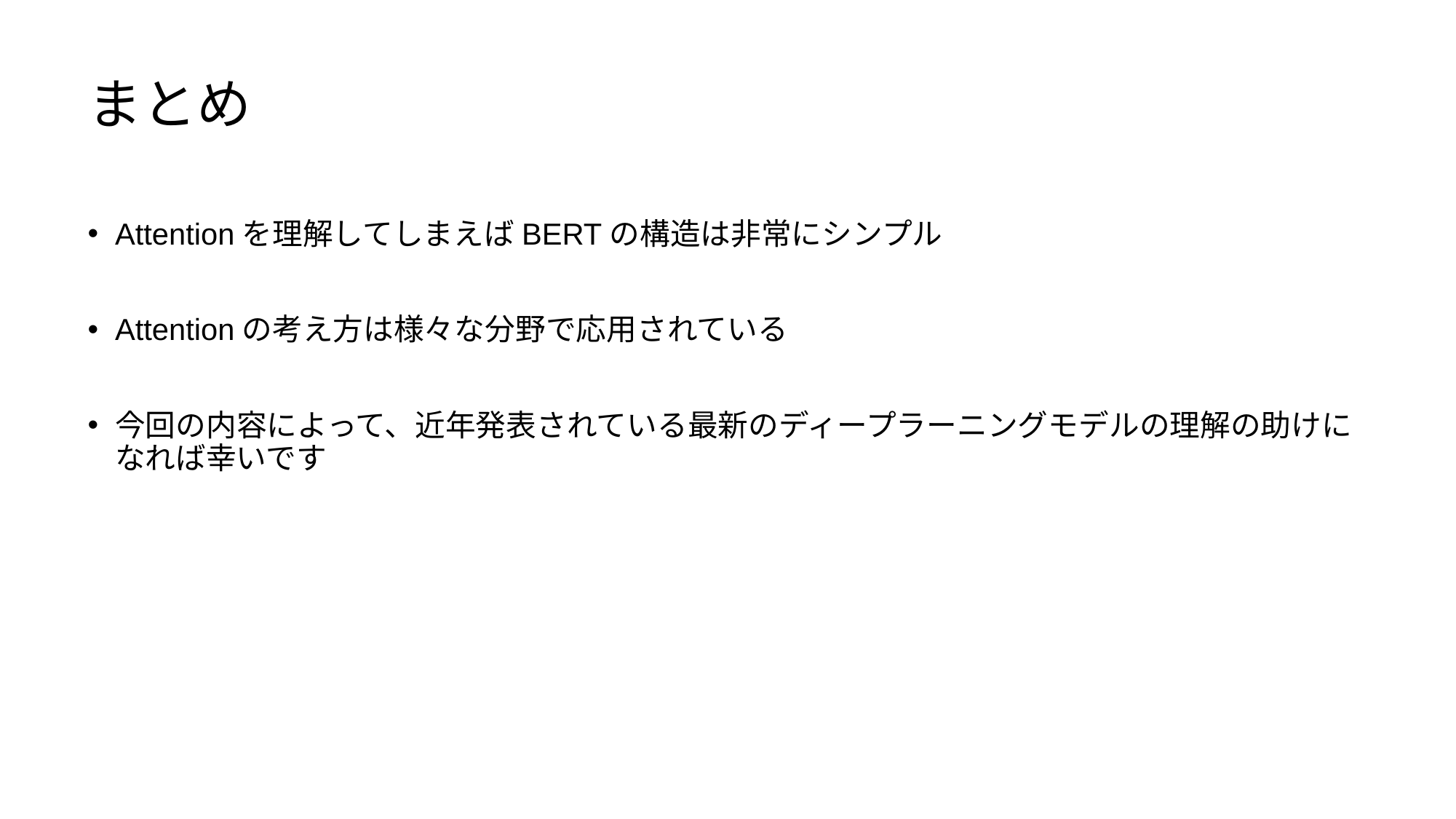

# まとめ
Attentionを理解してしまえばBERTの構造は非常にシンプル

Attentionの考え方は様々な分野で応用されている

今回の内容によって、近年発表されている最新のディープラーニングモデルの理解の助けになれば幸いです